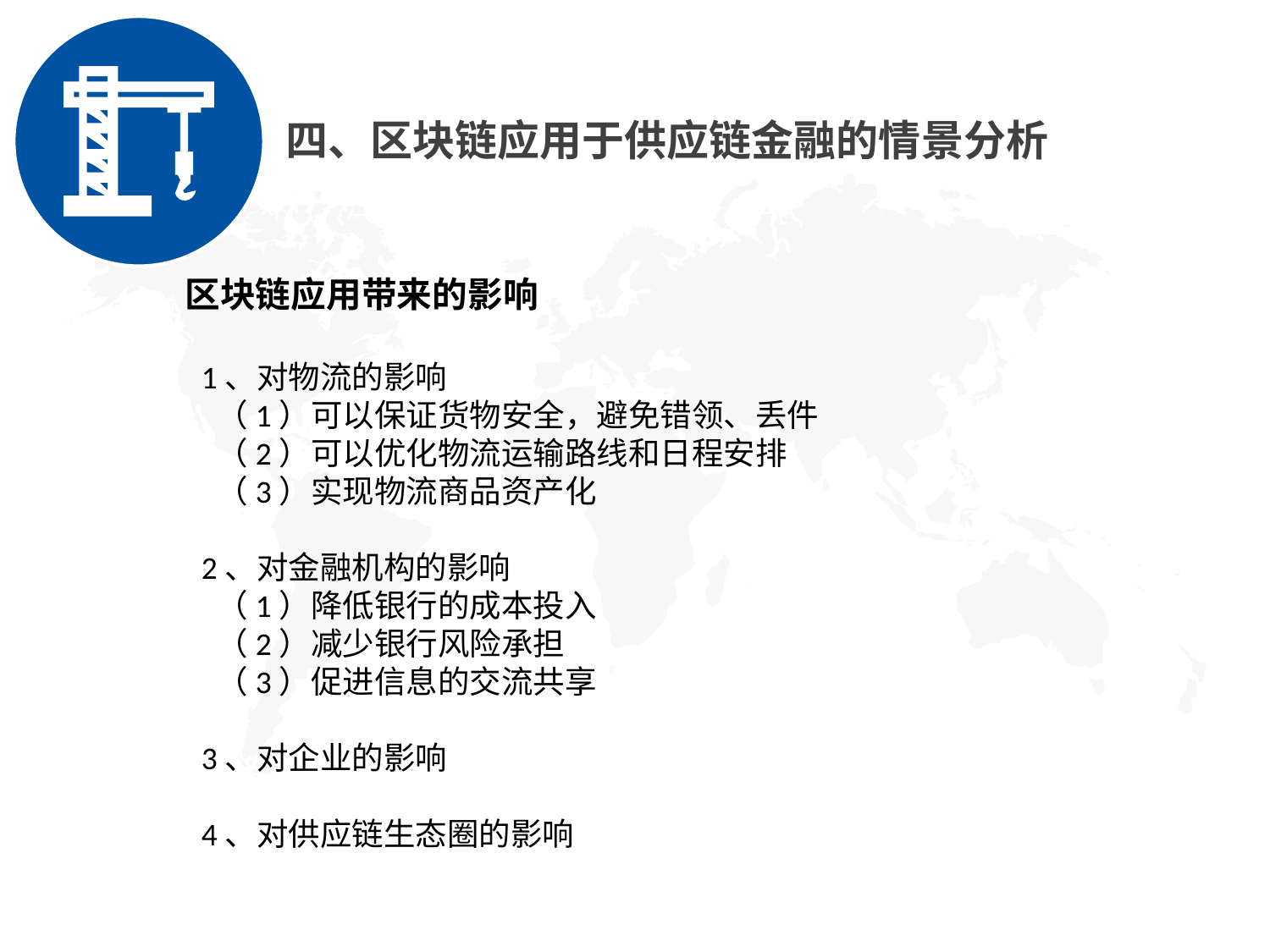

四、区块链应用于供应链金融的情景分析
区块链应用带来的影响
1、对物流的影响
 （1）可以保证货物安全，避免错领、丢件
 （2）可以优化物流运输路线和日程安排
 （3）实现物流商品资产化

2、对金融机构的影响
 （1）降低银行的成本投入
 （2）减少银行风险承担
 （3）促进信息的交流共享

3、对企业的影响

4、对供应链生态圈的影响